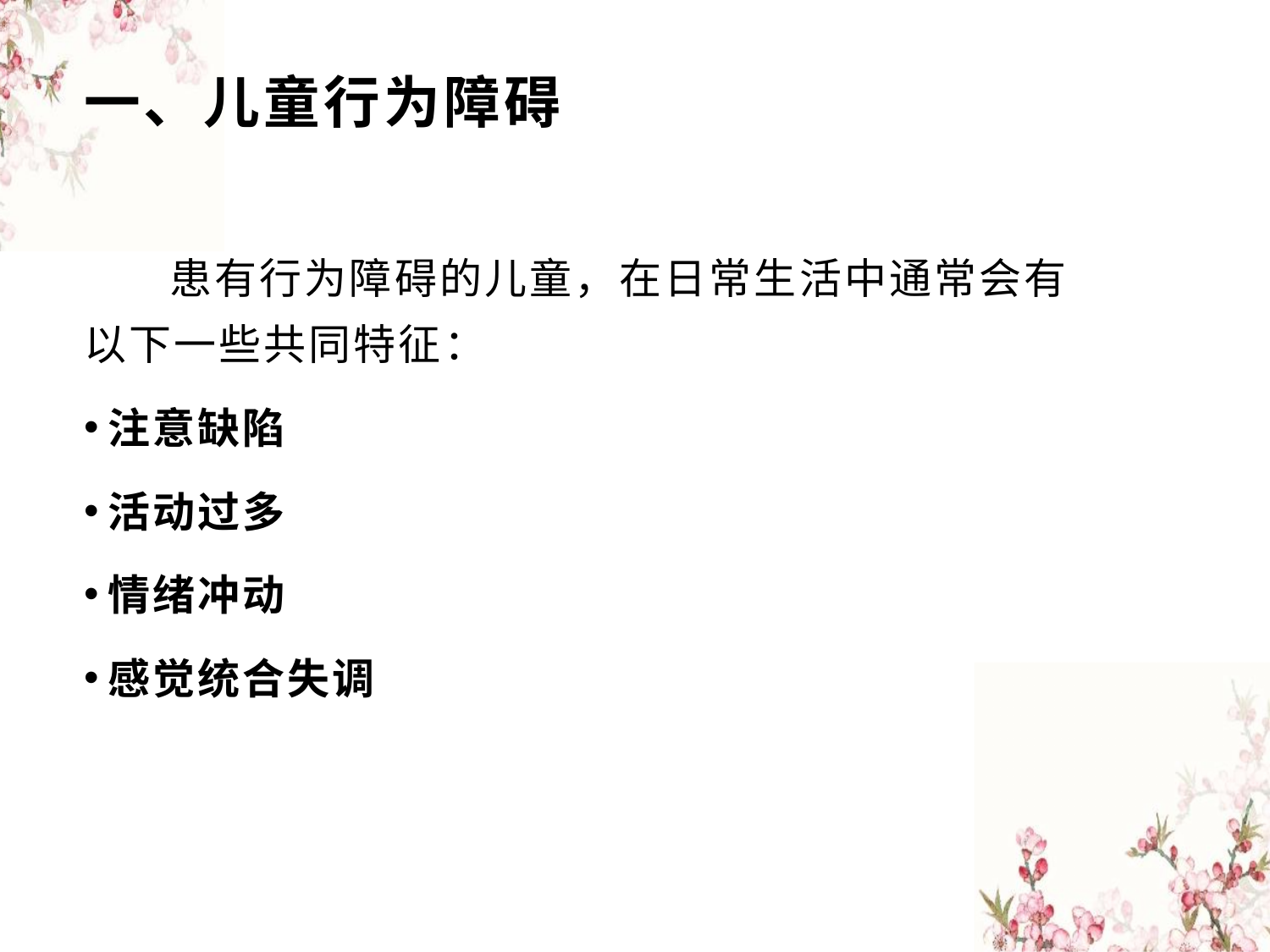

# 一、儿童行为障碍
 患有行为障碍的儿童，在日常生活中通常会有以下一些共同特征：
注意缺陷
活动过多
情绪冲动
感觉统合失调